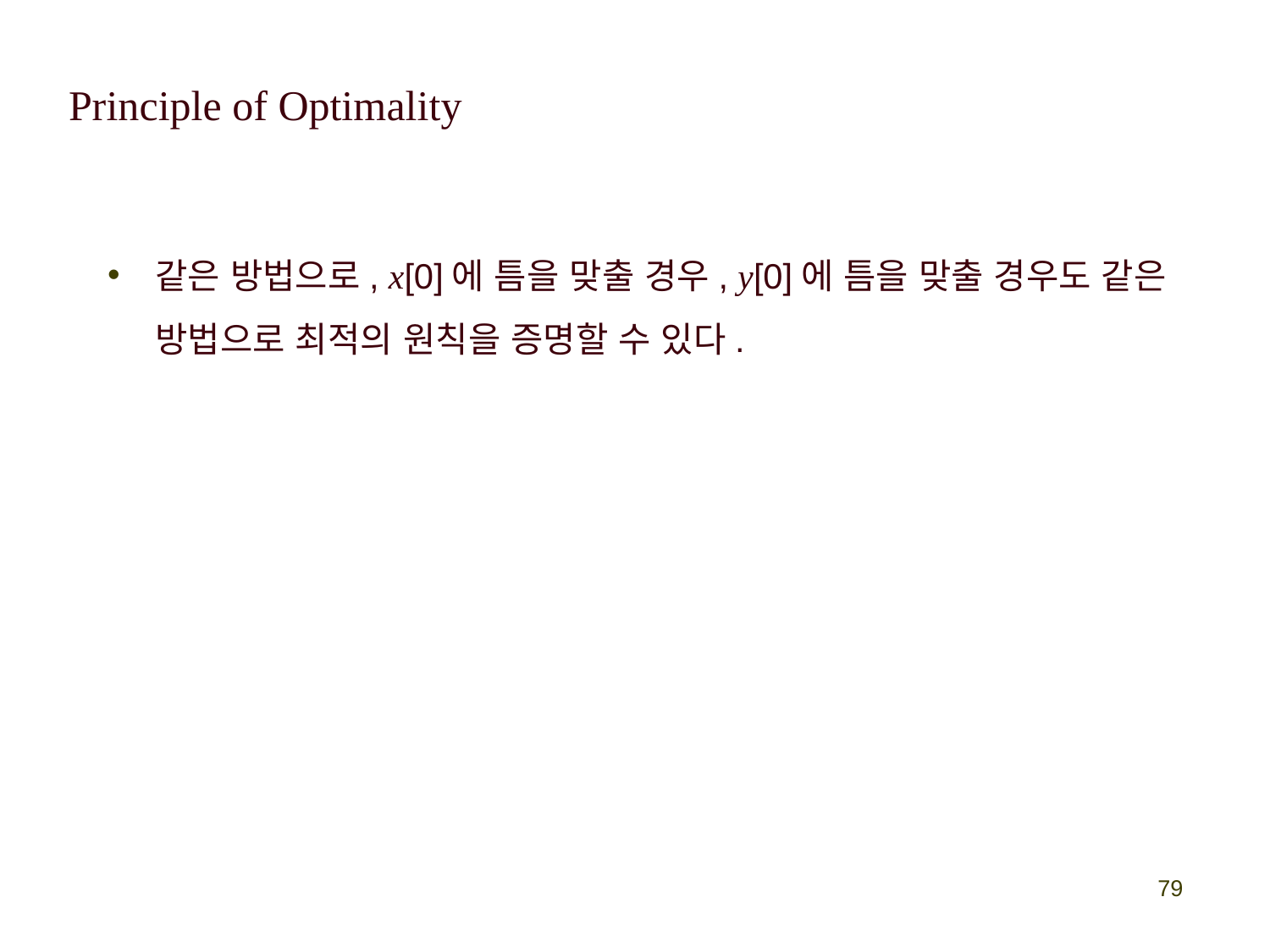

Principle of Optimality
같은 방법으로, x[0]에 틈을 맞출 경우, y[0]에 틈을 맞출 경우도 같은 방법으로 최적의 원칙을 증명할 수 있다.
79